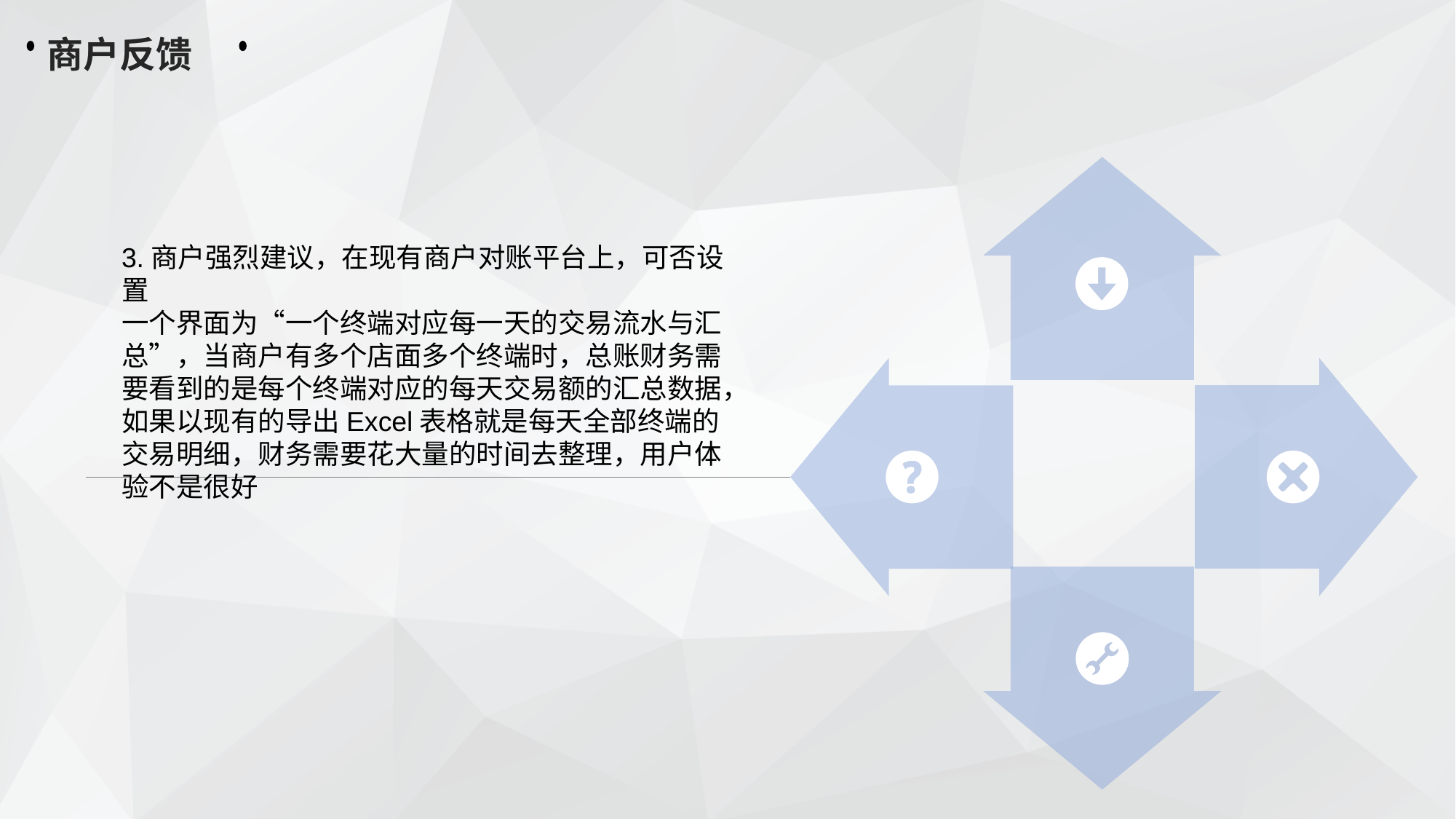

商户反馈

3.商户强烈建议，在现有商户对账平台上，可否设置
一个界面为“一个终端对应每一天的交易流水与汇总”，当商户有多个店面多个终端时，总账财务需要看到的是每个终端对应的每天交易额的汇总数据，如果以现有的导出Excel表格就是每天全部终端的交易明细，财务需要花大量的时间去整理，用户体验不是很好